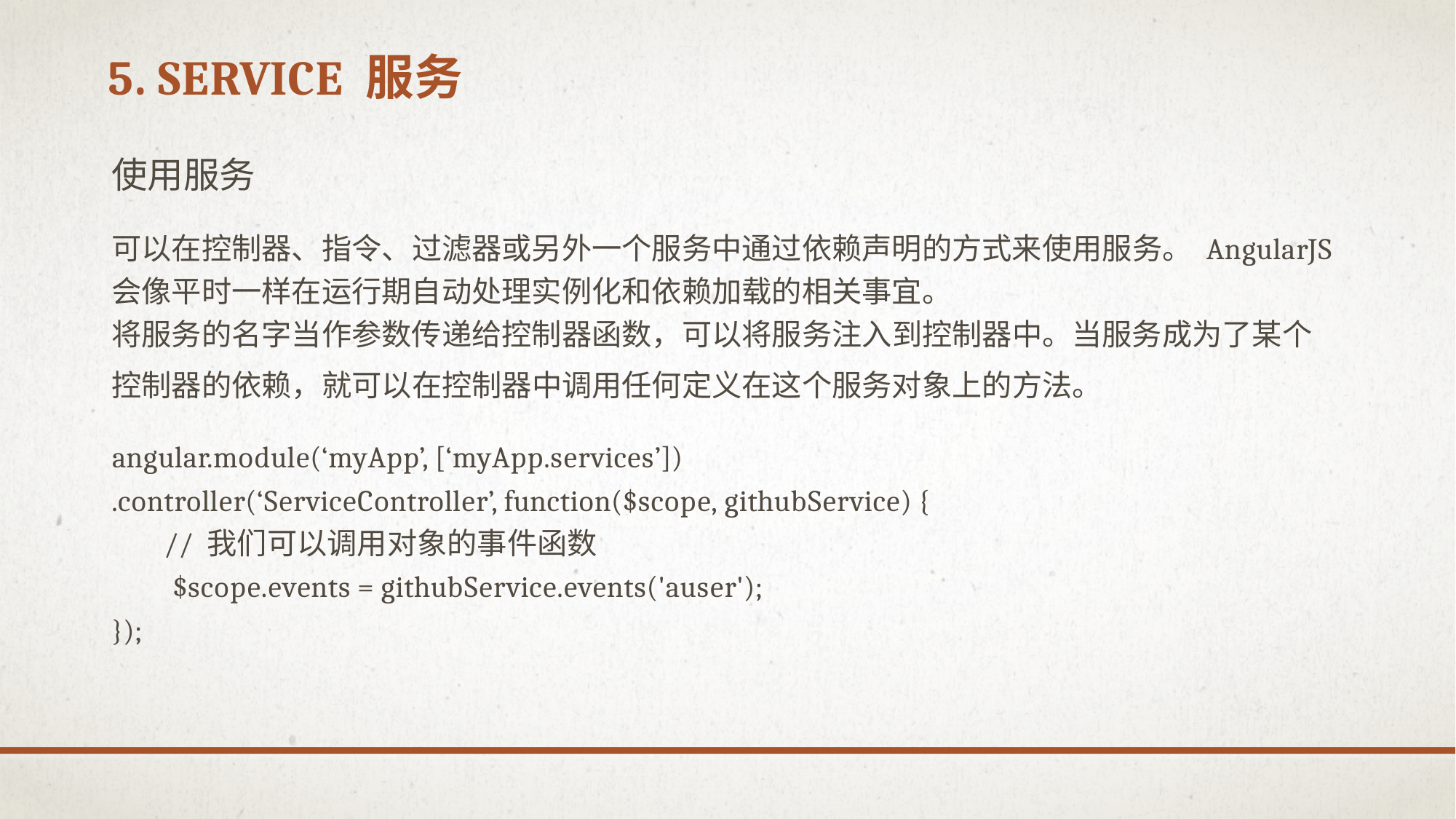

# 5. Service 服务
使用服务
可以在控制器、指令、过滤器或另外一个服务中通过依赖声明的方式来使用服务。 AngularJS
会像平时一样在运行期自动处理实例化和依赖加载的相关事宜。
将服务的名字当作参数传递给控制器函数，可以将服务注入到控制器中。当服务成为了某个
控制器的依赖，就可以在控制器中调用任何定义在这个服务对象上的方法。
angular.module(‘myApp’, [‘myApp.services’])
.controller(‘ServiceController’, function($scope, githubService) {
        // 我们可以调用对象的事件函数
        $scope.events = githubService.events('auser');
});